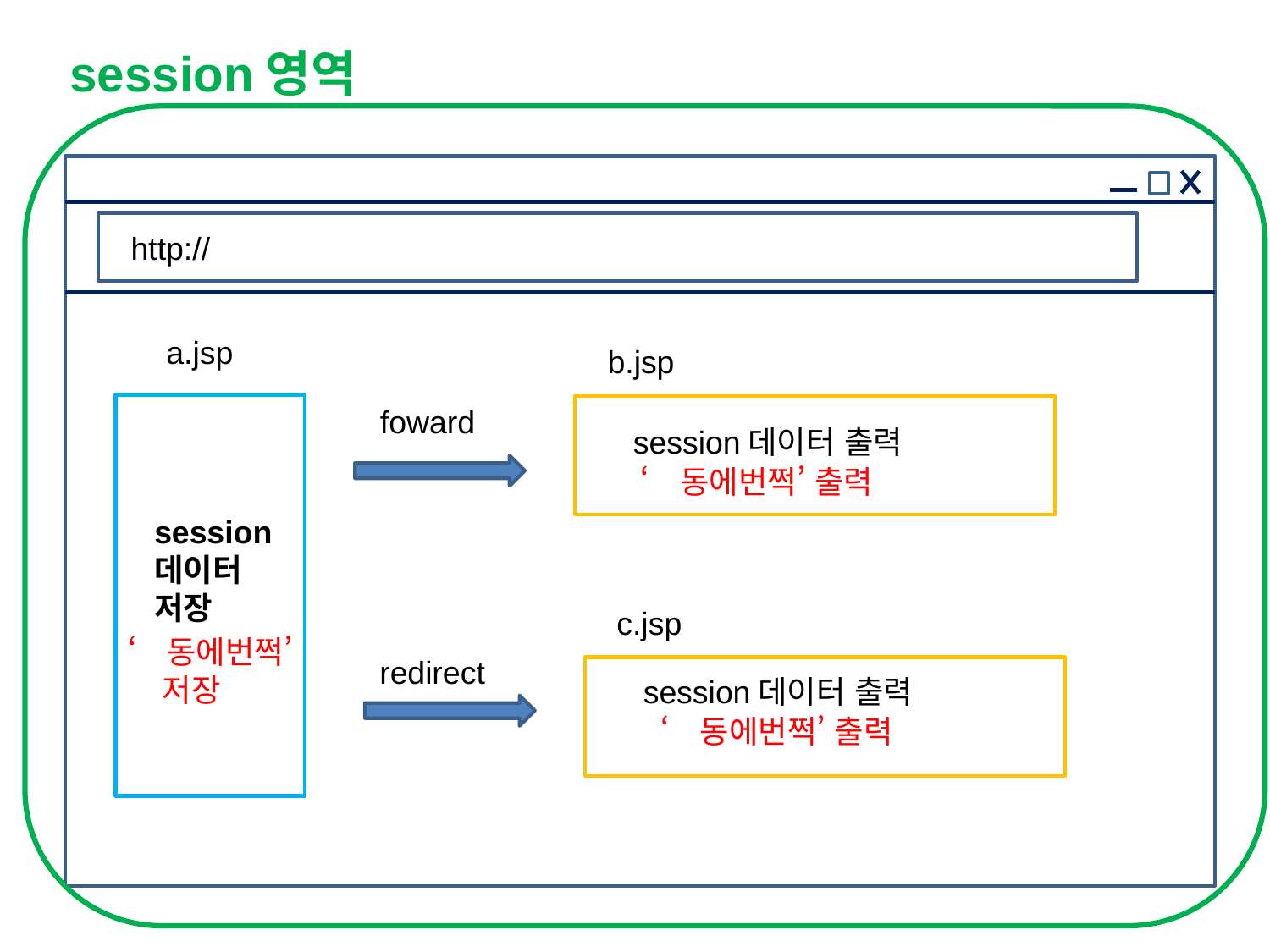

session영역

http://
a.jsp
b.jsp

foward

session데이터 출력

‘동에번쩍’ 출력
session
데이터
저장
c.jsp
‘동에번쩍’
   저장
redirect

session데이터 출력

‘동에번쩍’ 출력